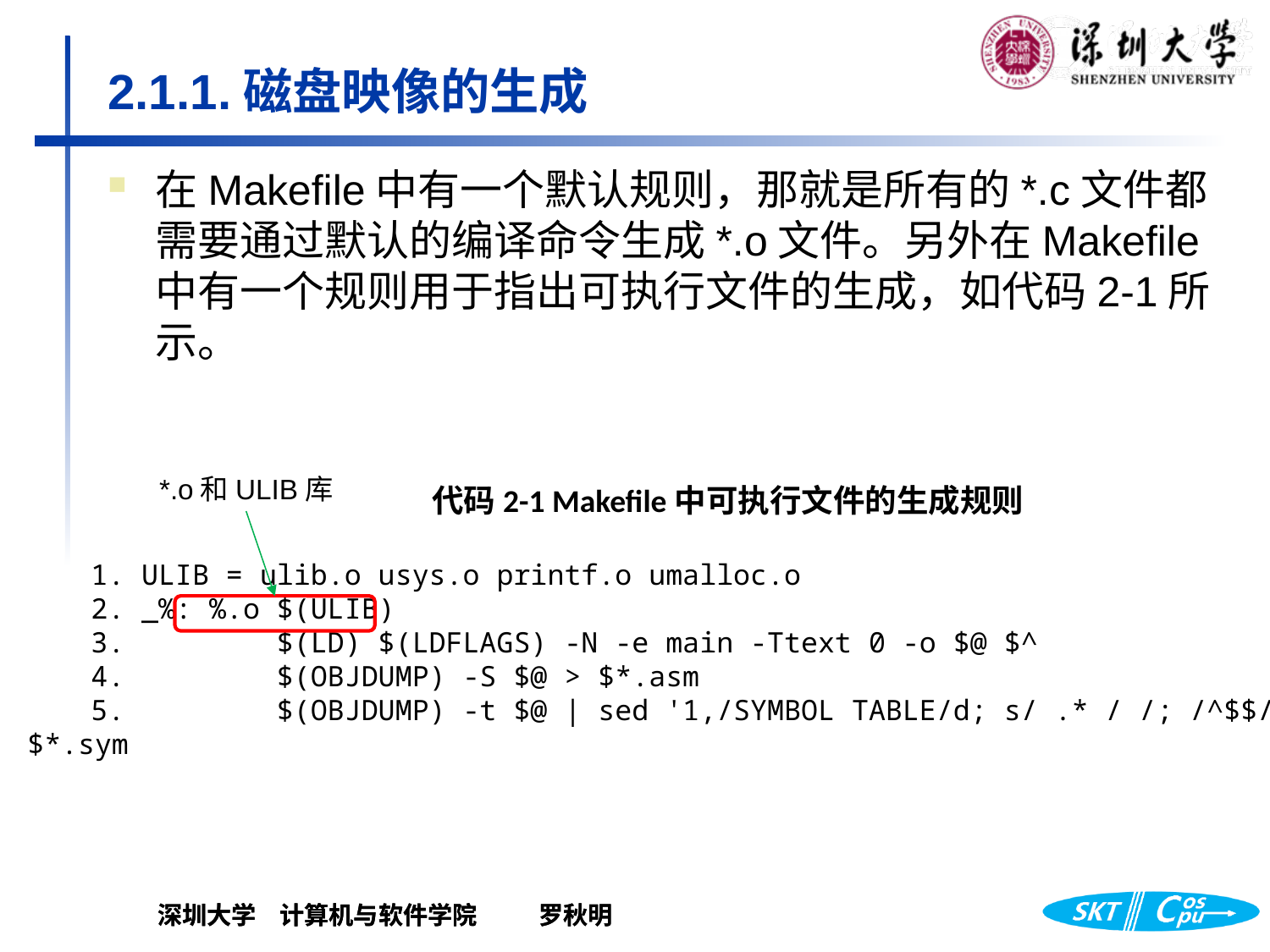

# 2.1.1.磁盘映像的生成
在Makefile中有一个默认规则，那就是所有的*.c文件都需要通过默认的编译命令生成*.o文件。另外在Makefile中有一个规则用于指出可执行文件的生成，如代码2-1所示。
*.o和ULIB库

代码2-1 Makefile中可执行文件的生成规则

1. ULIB = ulib.o usys.o printf.o umalloc.o
2. _%: %.o $(ULIB)
3.         $(LD) $(LDFLAGS) -N -e main -Ttext 0 -o $@ $^
4.         $(OBJDUMP) -S $@ > $*.asm
5.         $(OBJDUMP) -t $@ | sed '1,/SYMBOL TABLE/d; s/ .* / /; /^$$/d' > $*.sym